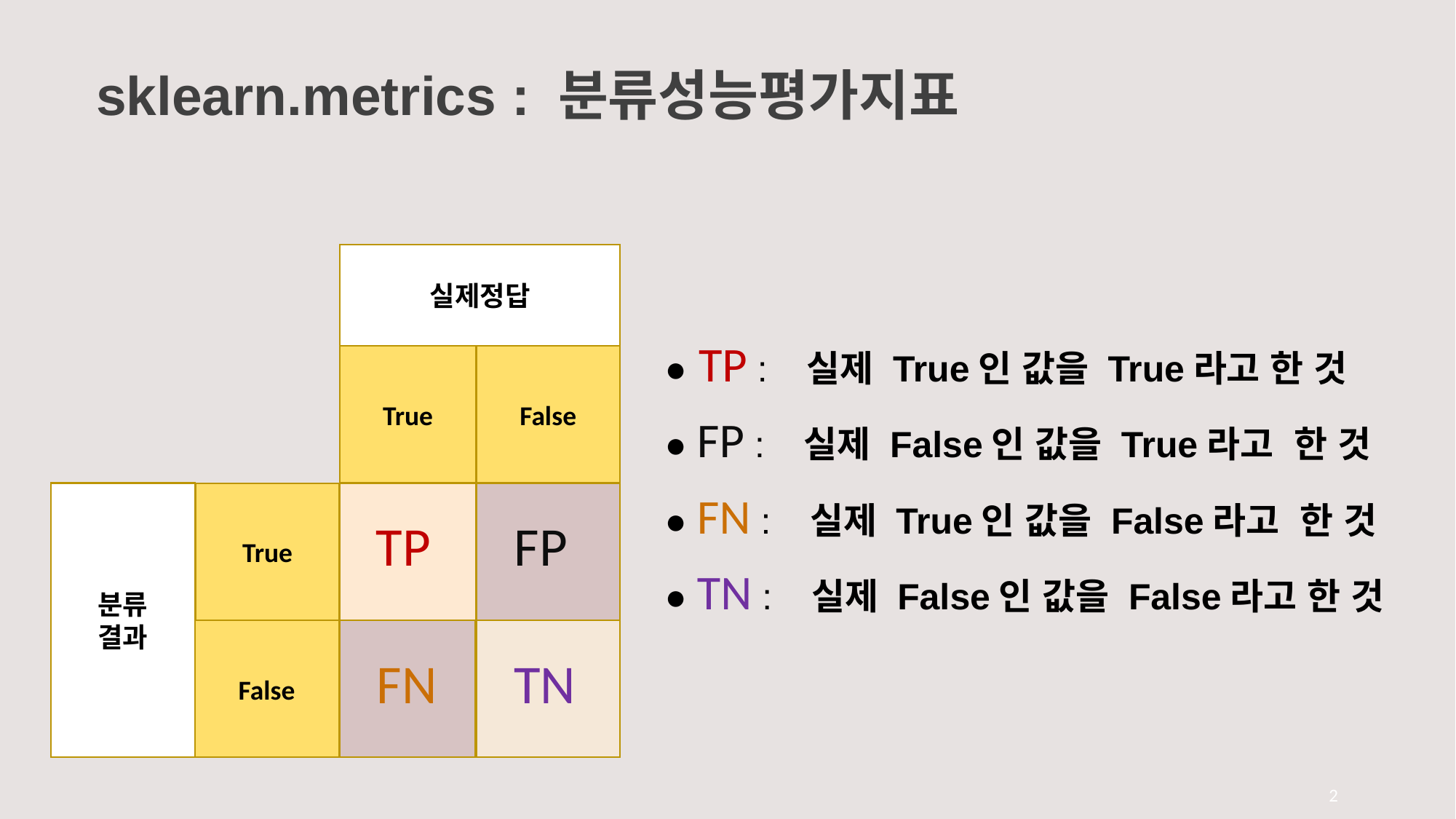

sklearn.metrics : 분류성능평가지표
실제정답
True
False
분류
결과
True

TP
FP
False

FN
TN
● TP :   실제 True인 값을 True라고 한 것
● FP :   실제 False인 값을 True라고  한 것
● FN :   실제 True인 값을 False라고  한 것
● TN :   실제 False인 값을 False라고 한 것
2